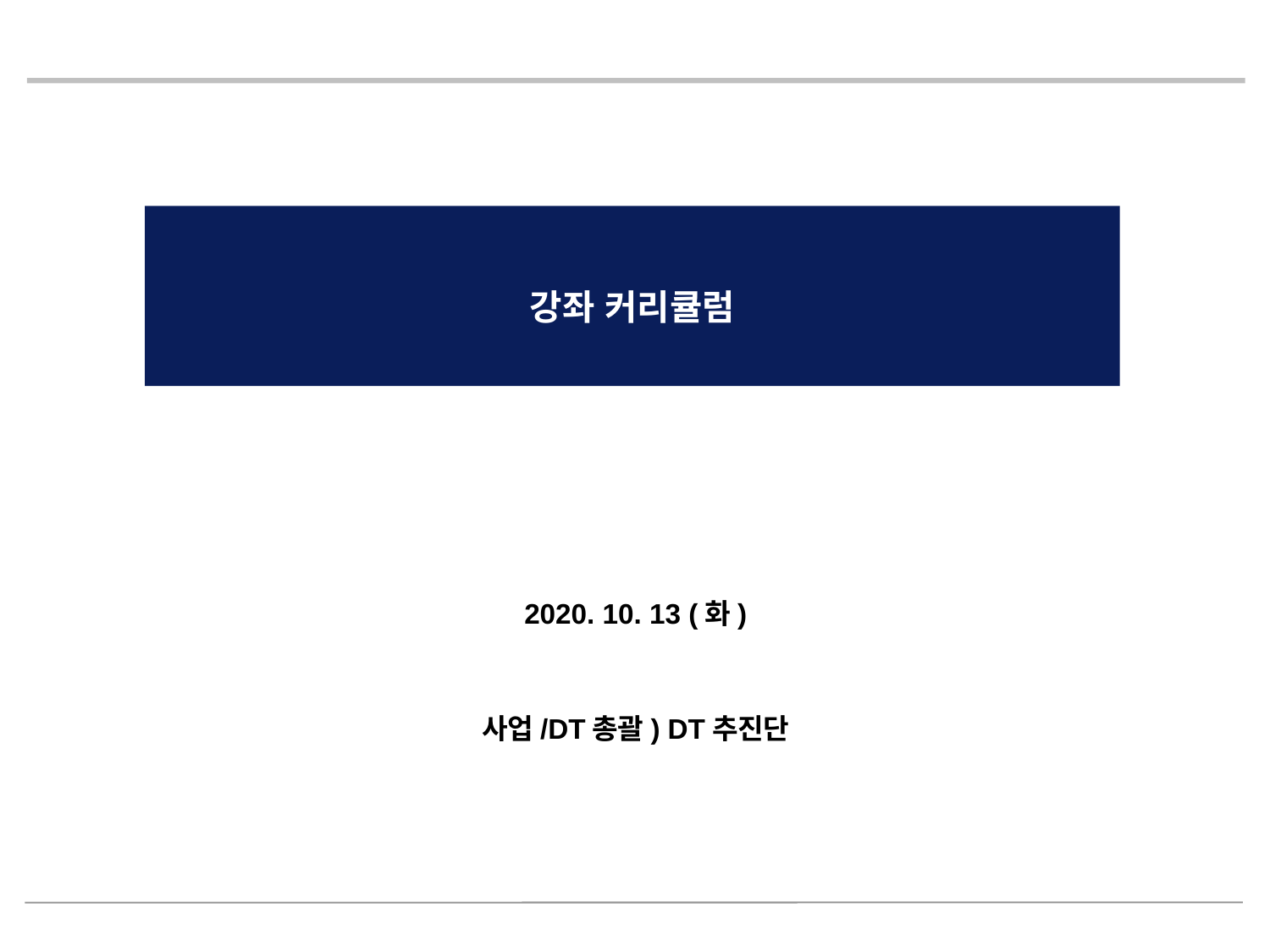

강좌 커리큘럼
2020. 10. 13 (화)
사업/DT총괄) DT추진단